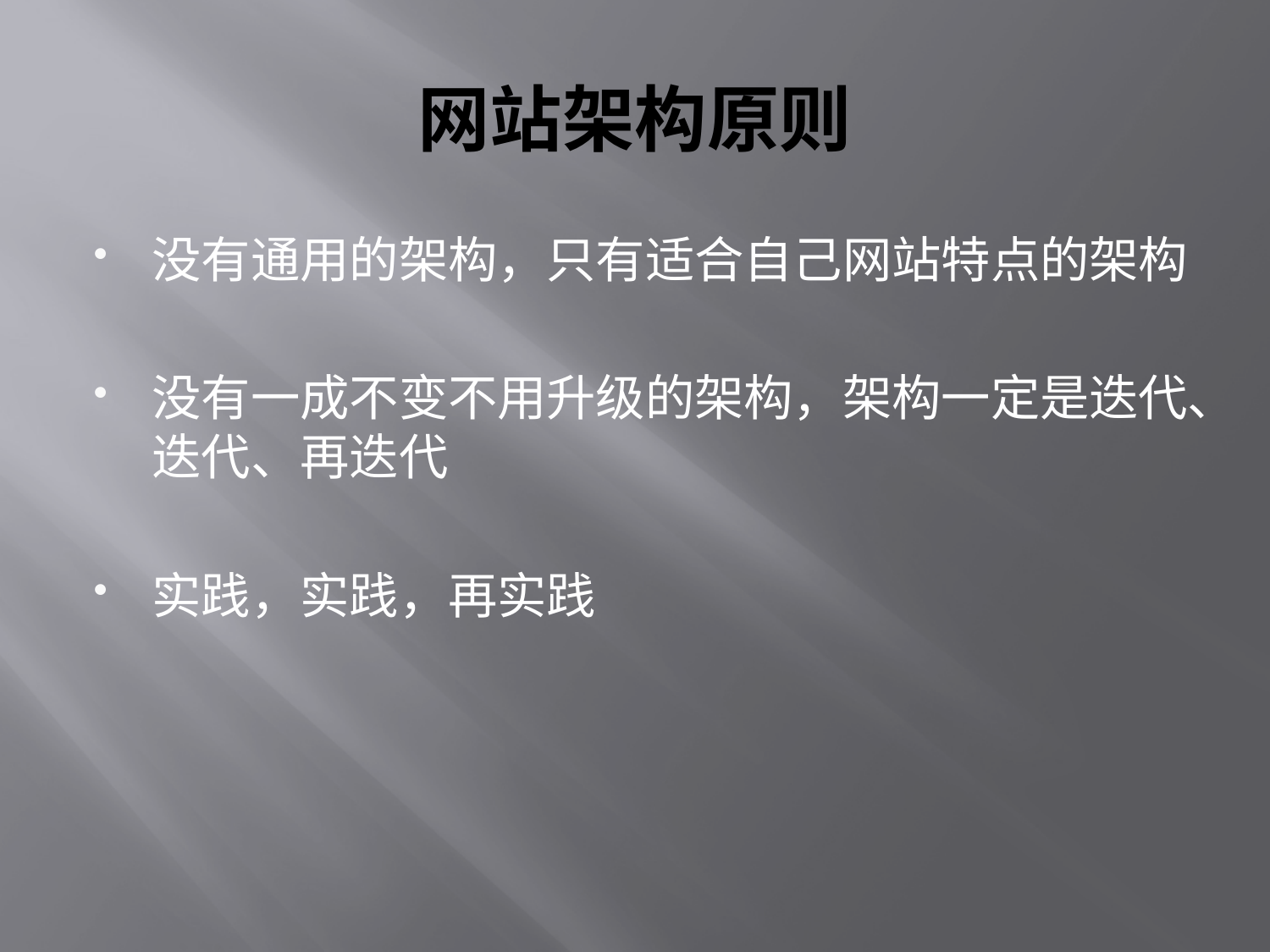

# 网站架构原则
没有通用的架构，只有适合自己网站特点的架构

没有一成不变不用升级的架构，架构一定是迭代、迭代、再迭代

实践，实践，再实践